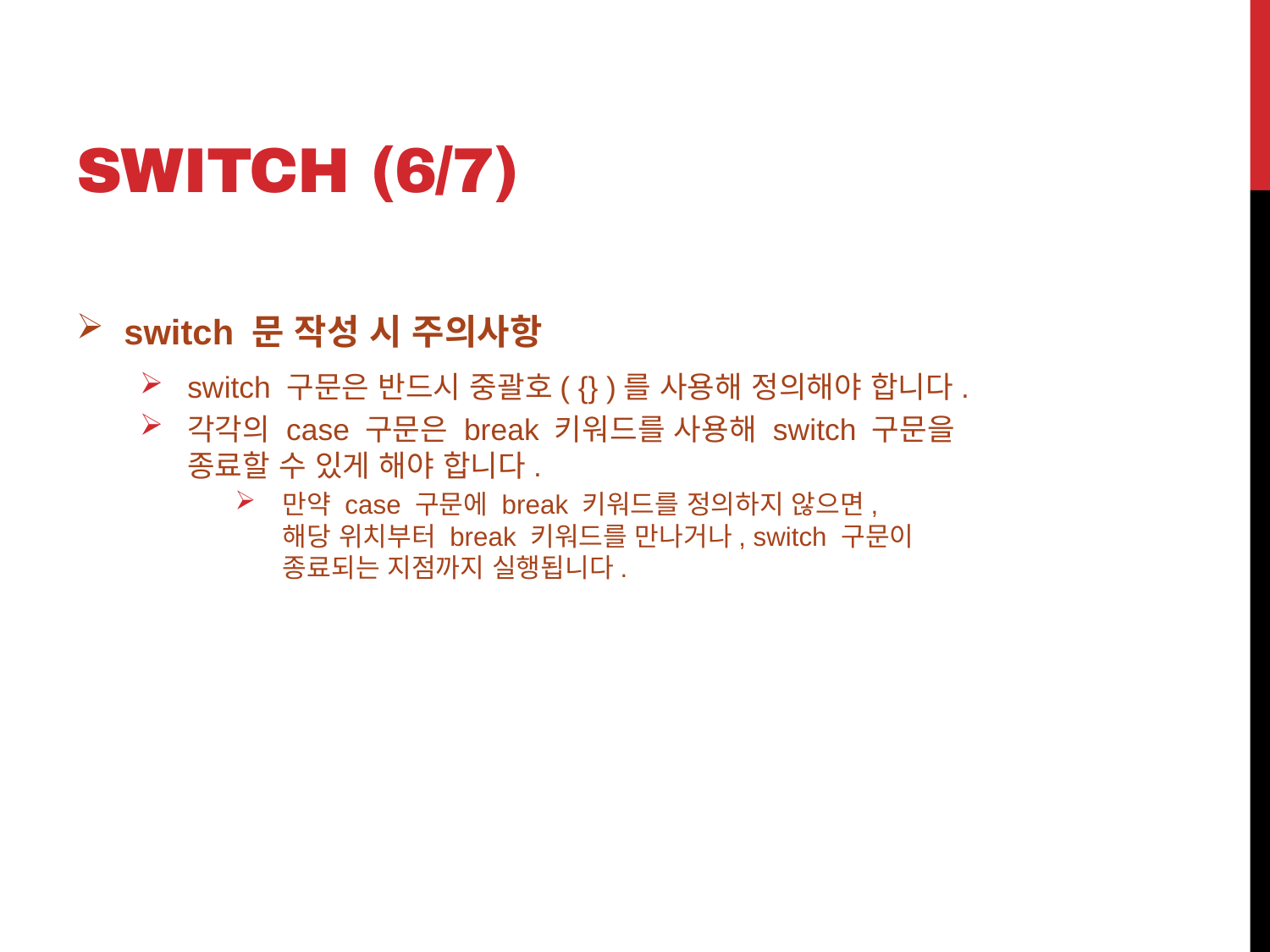

# switch (6/7)

switch 문 작성 시 주의사항
switch 구문은 반드시 중괄호( {} )를 사용해 정의해야 합니다.
각각의 case 구문은 break 키워드를 사용해 switch 구문을
종료할 수 있게 해야 합니다.
만약 case 구문에 break 키워드를 정의하지 않으면,
해당 위치부터 break 키워드를 만나거나, switch 구문이
종료되는 지점까지 실행됩니다.